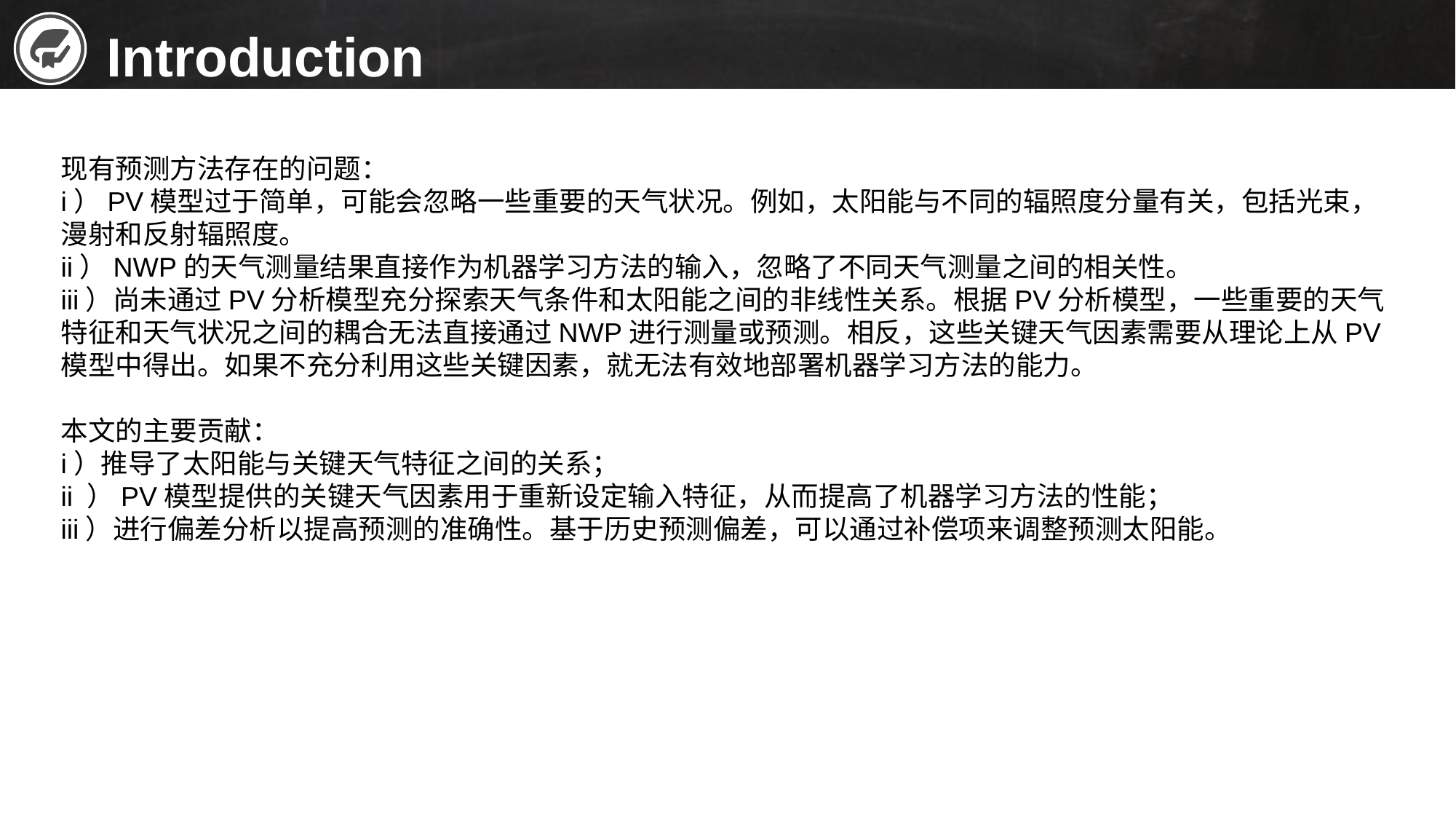

Introduction

现有预测方法存在的问题：
i）PV模型过于简单，可能会忽略一些重要的天气状况。例如，太阳能与不同的辐照度分量有关，包括光束，漫射和反射辐照度。
ii）NWP的天气测量结果直接作为机器学习方法的输入，忽略了不同天气测量之间的相关性。
iii）尚未通过PV分析模型充分探索天气条件和太阳能之间的非线性关系。根据PV分析模型，一些重要的天气特征和天气状况之间的耦合无法直接通过NWP进行测量或预测。相反，这些关键天气因素需要从理论上从PV模型中得出。如果不充分利用这些关键因素，就无法有效地部署机器学习方法的能力。

本文的主要贡献：
i）推导了太阳能与关键天气特征之间的关系；
ii ）PV模型提供的关键天气因素用于重新设定输入特征，从而提高了机器学习方法的性能；
iii）进行偏差分析以提高预测的准确性。基于历史预测偏差，可以通过补偿项来调整预测太阳能。